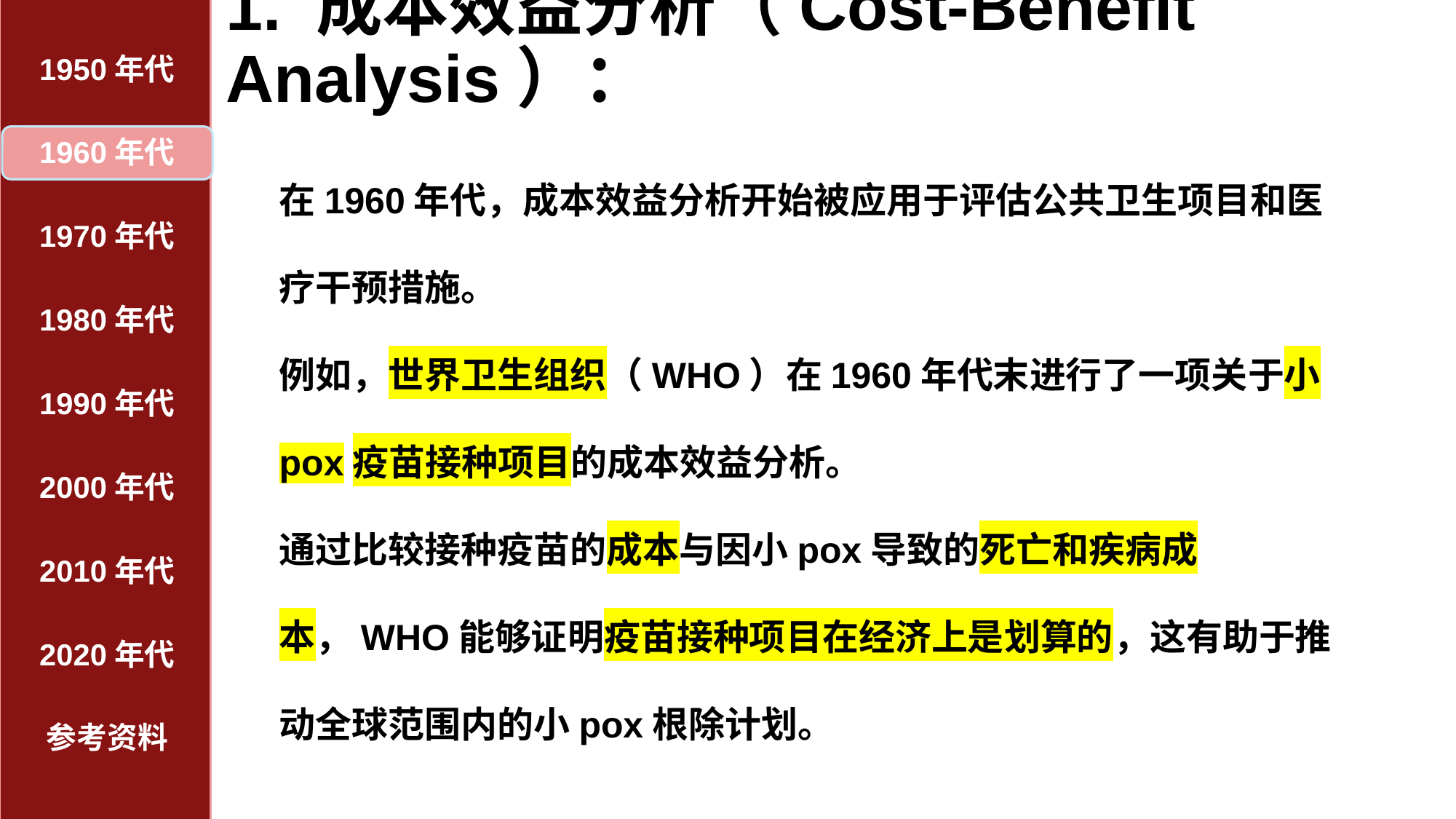

# 1. 成本效益分析（Cost-Benefit Analysis）：

1950年代

1960年代
在1960年代，成本效益分析开始被应用于评估公共卫生项目和医疗干预措施。
例如，世界卫生组织（WHO）在1960年代末进行了一项关于小pox疫苗接种项目的成本效益分析。
通过比较接种疫苗的成本与因小pox导致的死亡和疾病成本，WHO能够证明疫苗接种项目在经济上是划算的，这有助于推动全球范围内的小pox根除计划。
1970年代
1980年代

1990年代

2000年代
2010年代
2020年代
参考资料